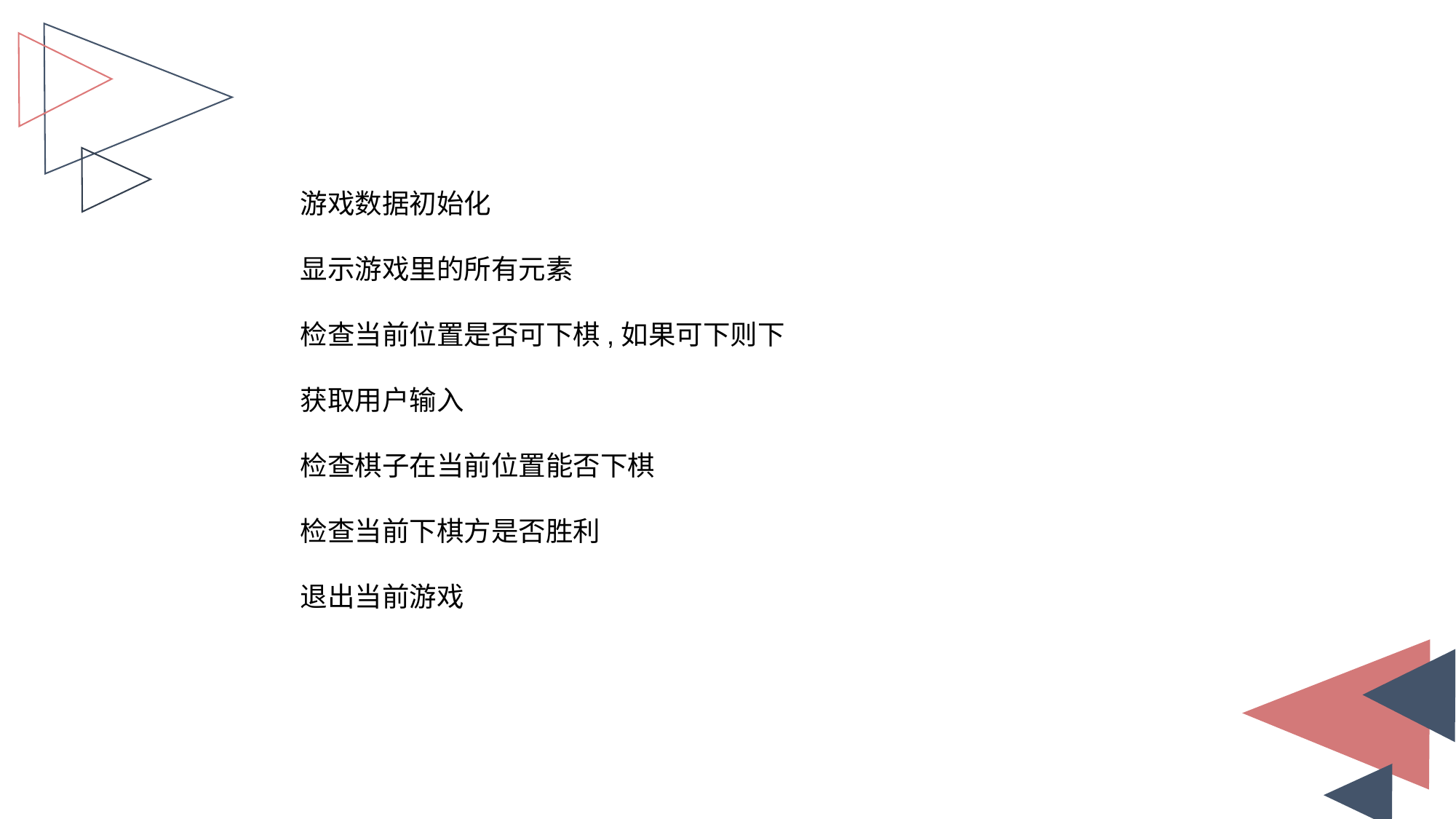

游戏数据初始化

显示游戏里的所有元素

检查当前位置是否可下棋,如果可下则下

获取用户输入

检查棋子在当前位置能否下棋

检查当前下棋方是否胜利

退出当前游戏